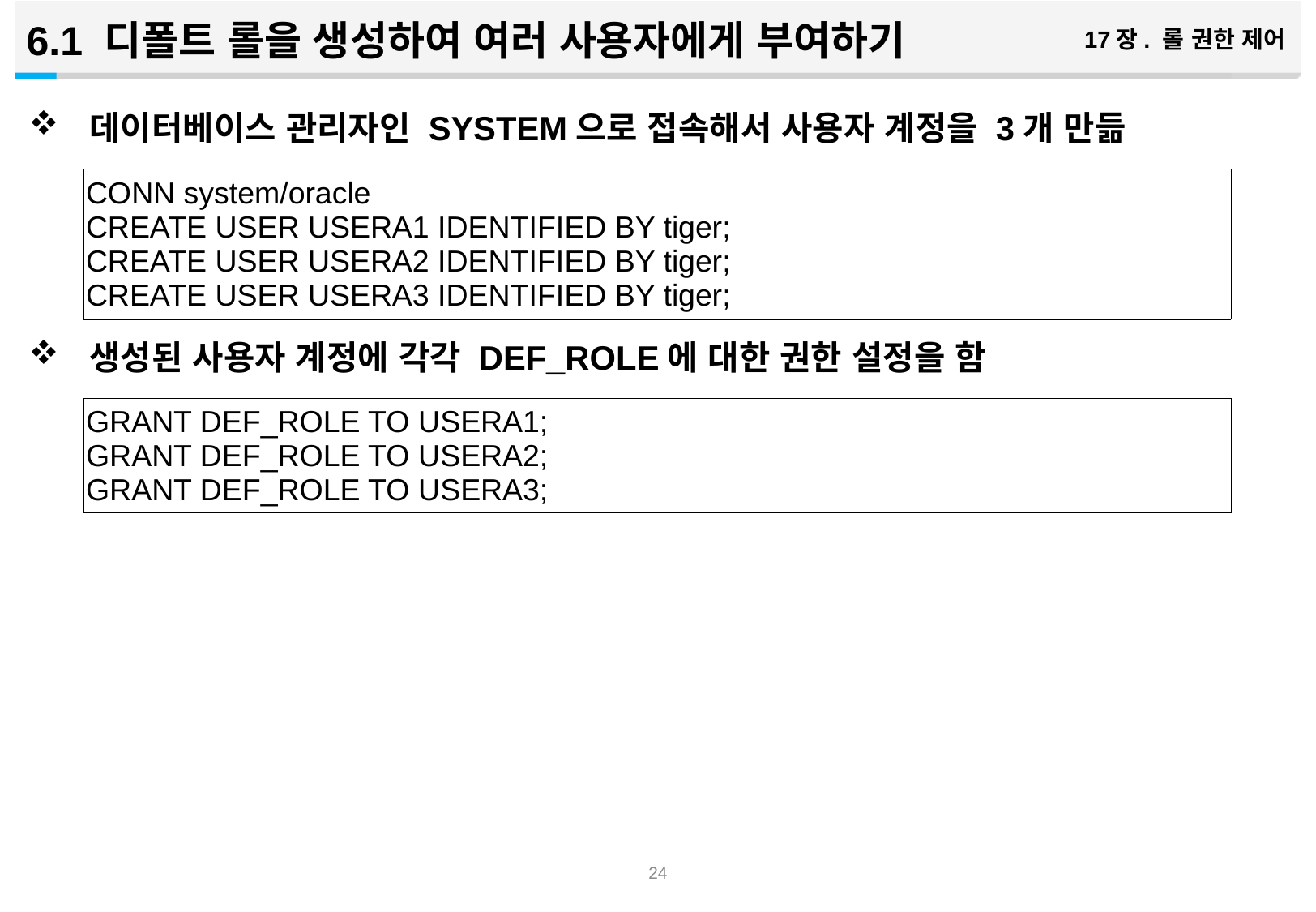

6.1 디폴트 롤을 생성하여 여러 사용자에게 부여하기
17장. 롤 권한 제어
데이터베이스 관리자인 SYSTEM으로 접속해서 사용자 계정을 3개 만듦

생성된 사용자 계정에 각각 DEF_ROLE에 대한 권한 설정을 함
| CONN system/oracle CREATE USER USERA1 IDENTIFIED BY tiger; CREATE USER USERA2 IDENTIFIED BY tiger; CREATE USER USERA3 IDENTIFIED BY tiger; |
| --- |
| GRANT DEF\_ROLE TO USERA1; GRANT DEF\_ROLE TO USERA2; GRANT DEF\_ROLE TO USERA3; |
| --- |
24